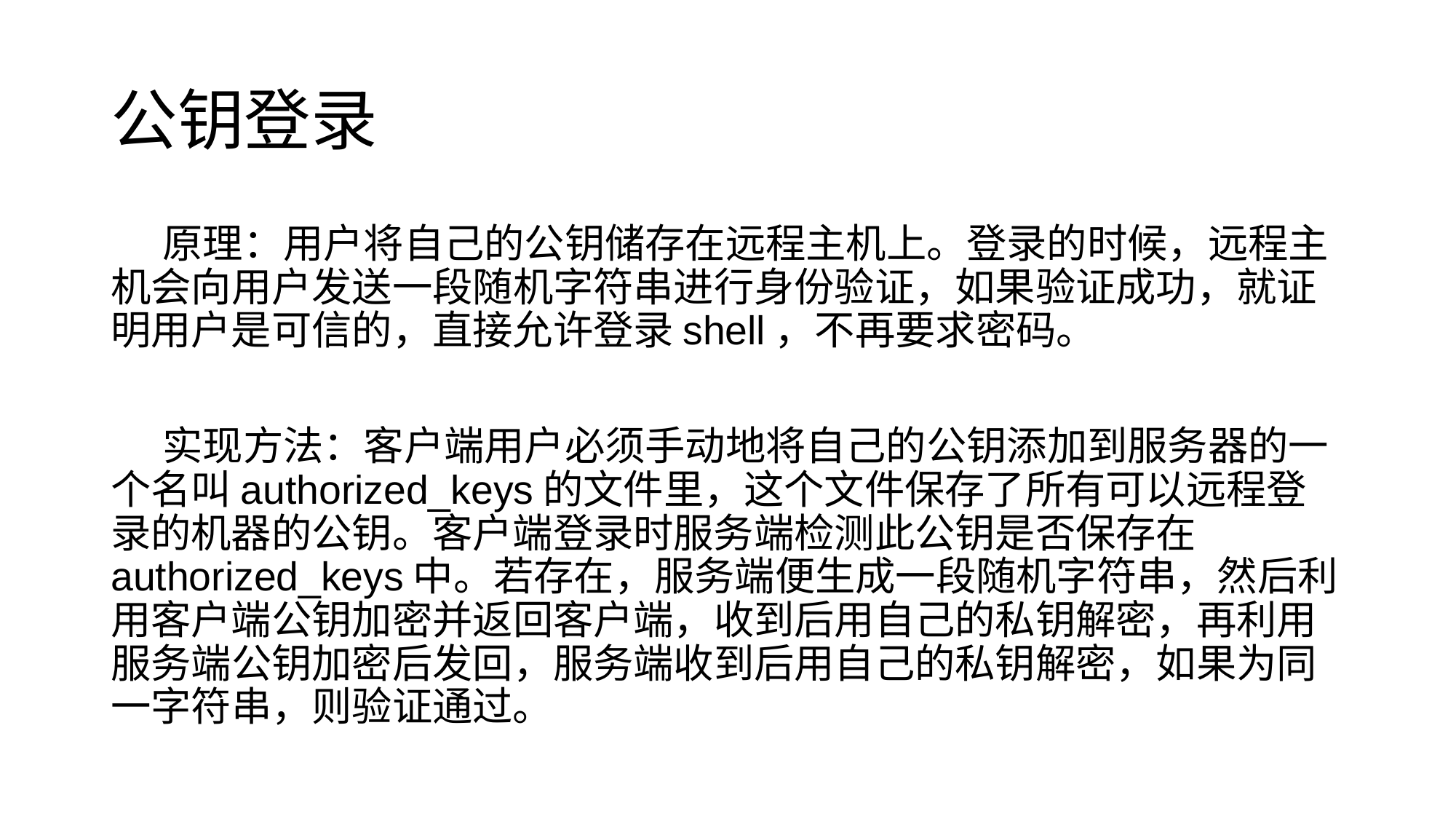

# 公钥登录
原理：用户将自己的公钥储存在远程主机上。登录的时候，远程主机会向用户发送一段随机字符串进行身份验证，如果验证成功，就证明用户是可信的，直接允许登录shell，不再要求密码。

实现方法：客户端用户必须手动地将自己的公钥添加到服务器的一个名叫authorized_keys的文件里，这个文件保存了所有可以远程登录的机器的公钥。客户端登录时服务端检测此公钥是否保存在authorized_keys中。若存在，服务端便生成一段随机字符串，然后利用客户端公钥加密并返回客户端，收到后用自己的私钥解密，再利用服务端公钥加密后发回，服务端收到后用自己的私钥解密，如果为同一字符串，则验证通过。